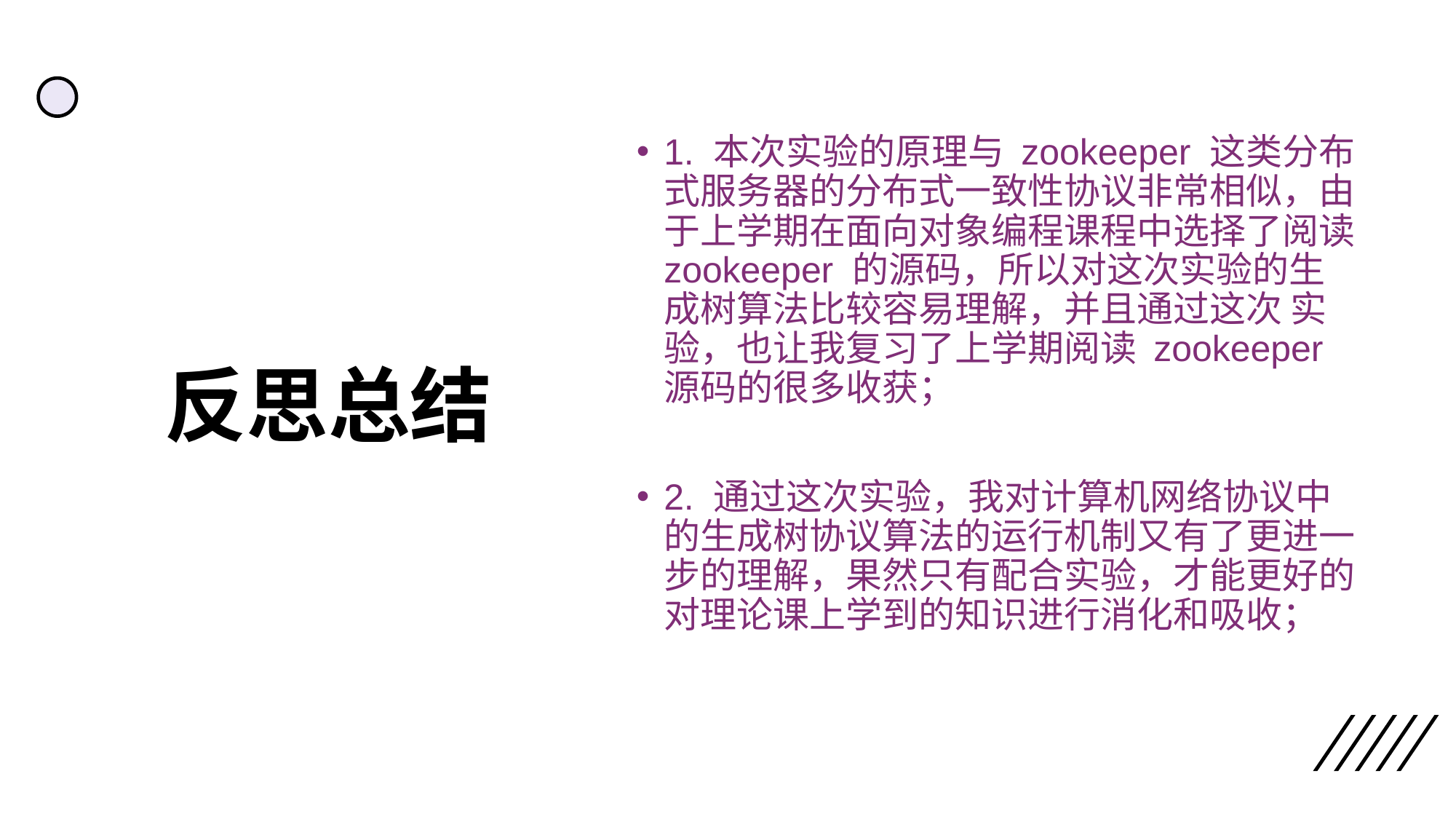

1. 本次实验的原理与 zookeeper 这类分布式服务器的分布式一致性协议非常相似，由于上学期在面向对象编程课程中选择了阅读 zookeeper 的源码，所以对这次实验的生成树算法比较容易理解，并且通过这次 实验，也让我复习了上学期阅读 zookeeper 源码的很多收获；

2. 通过这次实验，我对计算机网络协议中的生成树协议算法的运行机制又有了更进一步的理解，果然只有配合实验，才能更好的对理论课上学到的知识进行消化和吸收；
# 反思总结